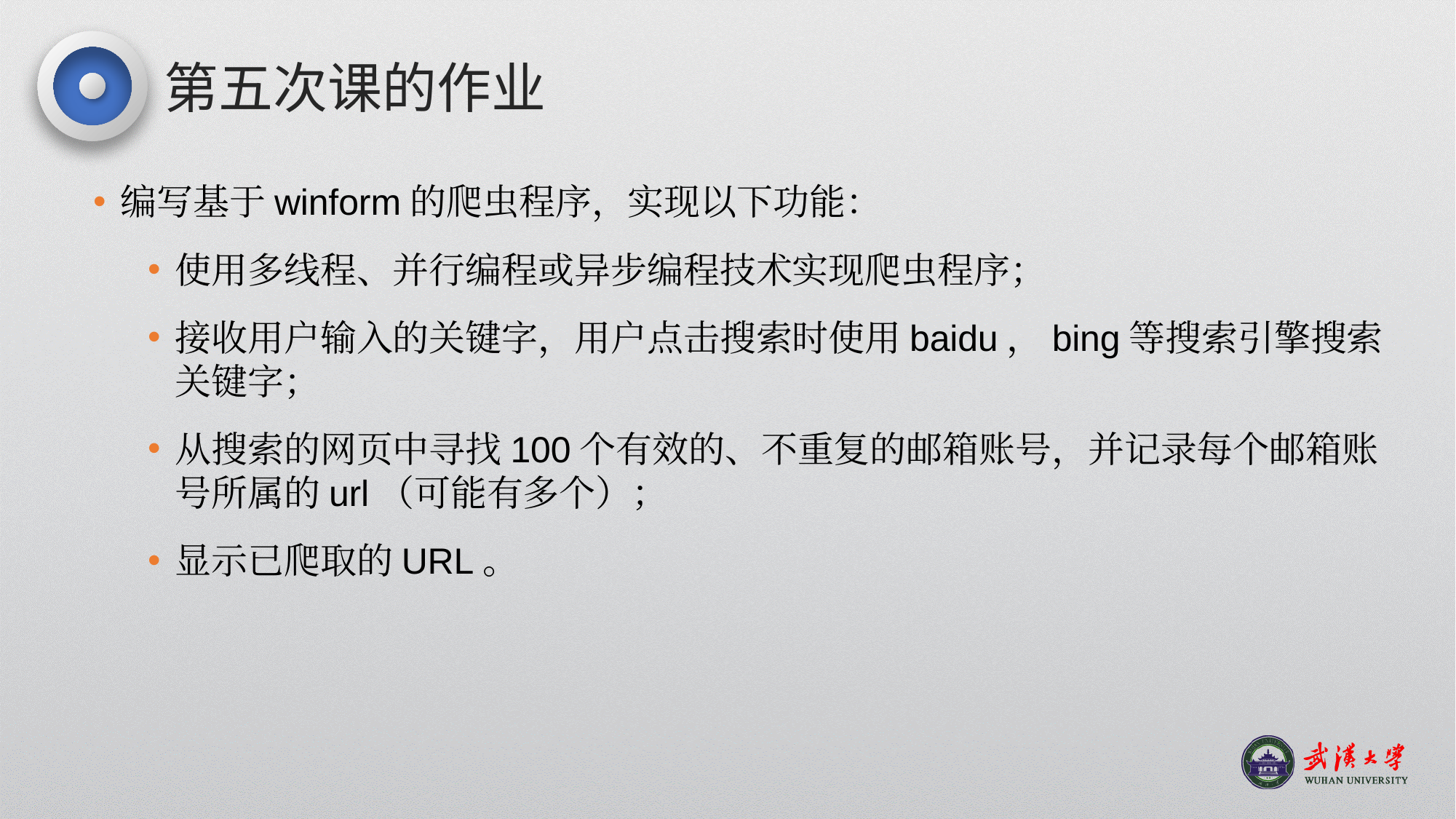

第五次课的作业
编写基于winform的爬虫程序，实现以下功能：
使用多线程、并行编程或异步编程技术实现爬虫程序；
接收用户输入的关键字，用户点击搜索时使用baidu，bing等搜索引擎搜索关键字；
从搜索的网页中寻找100个有效的、不重复的邮箱账号，并记录每个邮箱账号所属的url（可能有多个）；
显示已爬取的URL。